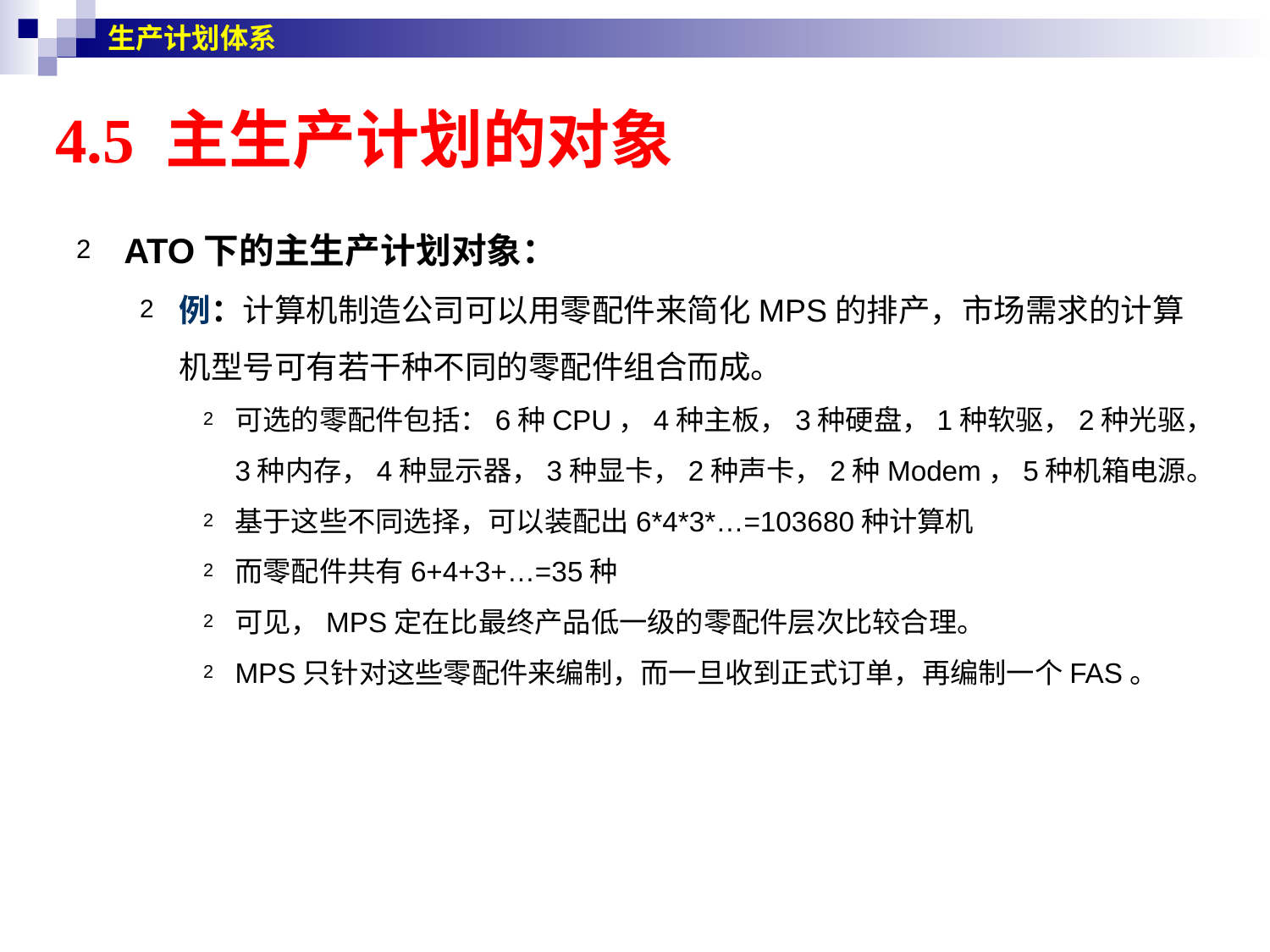

生产计划体系
# 4.5 主生产计划的对象
ATO下的主生产计划对象：
例：计算机制造公司可以用零配件来简化MPS的排产，市场需求的计算机型号可有若干种不同的零配件组合而成。
可选的零配件包括：6种CPU，4种主板，3种硬盘，1种软驱，2种光驱，3种内存，4种显示器，3种显卡，2种声卡，2种Modem，5种机箱电源。
基于这些不同选择，可以装配出6*4*3*…=103680种计算机
而零配件共有6+4+3+…=35种
可见，MPS定在比最终产品低一级的零配件层次比较合理。
MPS只针对这些零配件来编制，而一旦收到正式订单，再编制一个FAS。